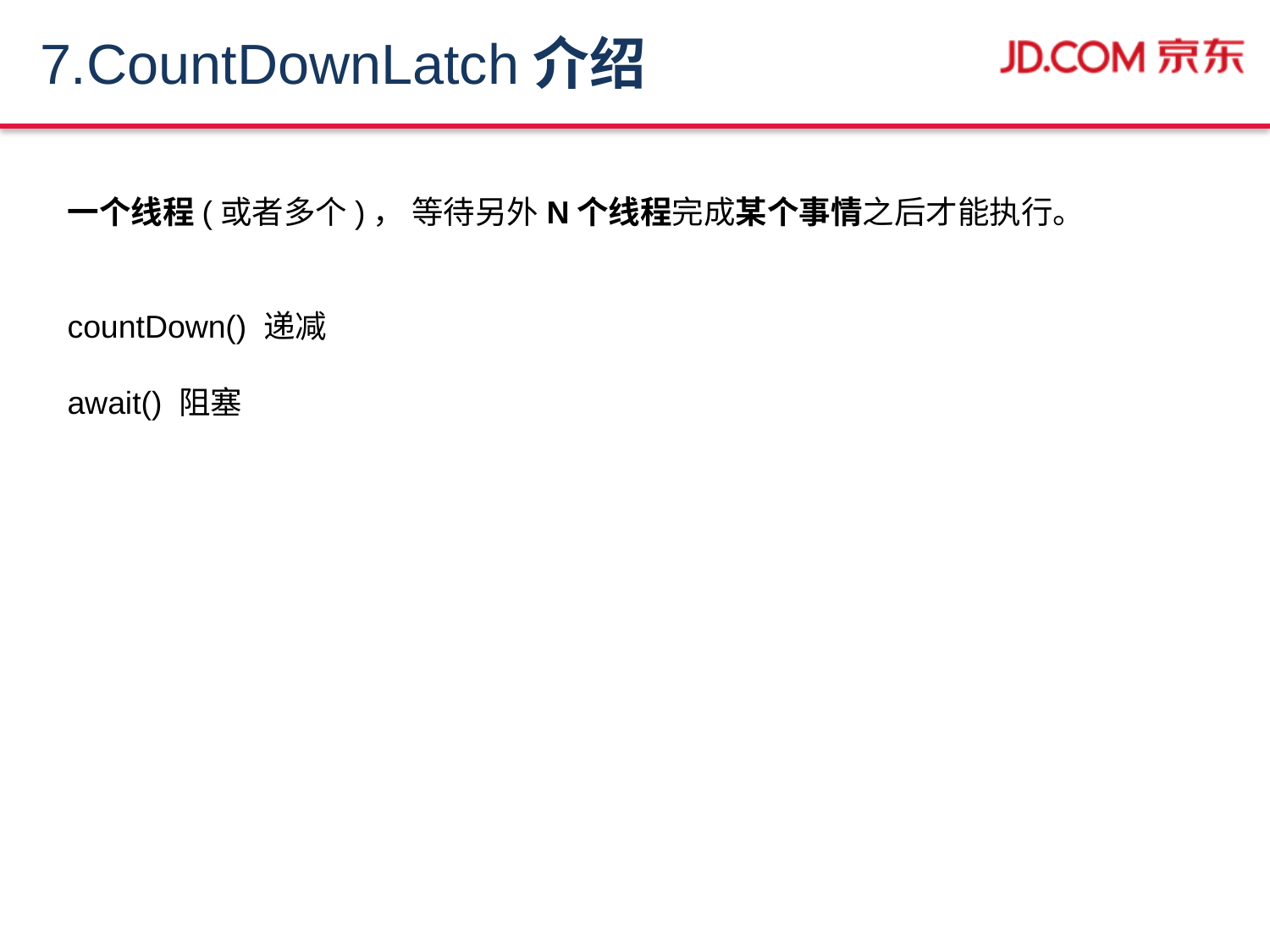

# 7.CountDownLatch介绍
一个线程(或者多个)， 等待另外N个线程完成某个事情之后才能执行。

countDown() 递减

await() 阻塞